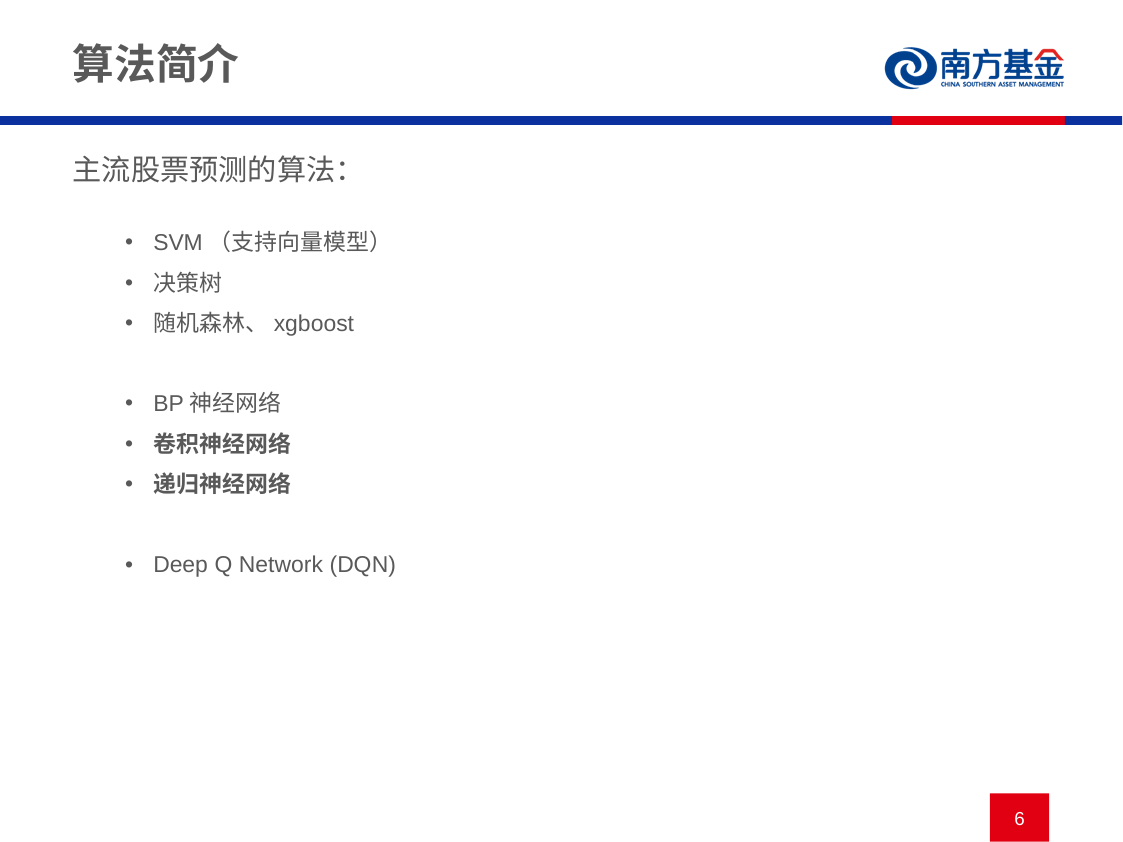

# 算法简介
主流股票预测的算法：
SVM（支持向量模型）
决策树
随机森林、xgboost

BP神经网络
卷积神经网络
递归神经网络

Deep Q Network (DQN)

6